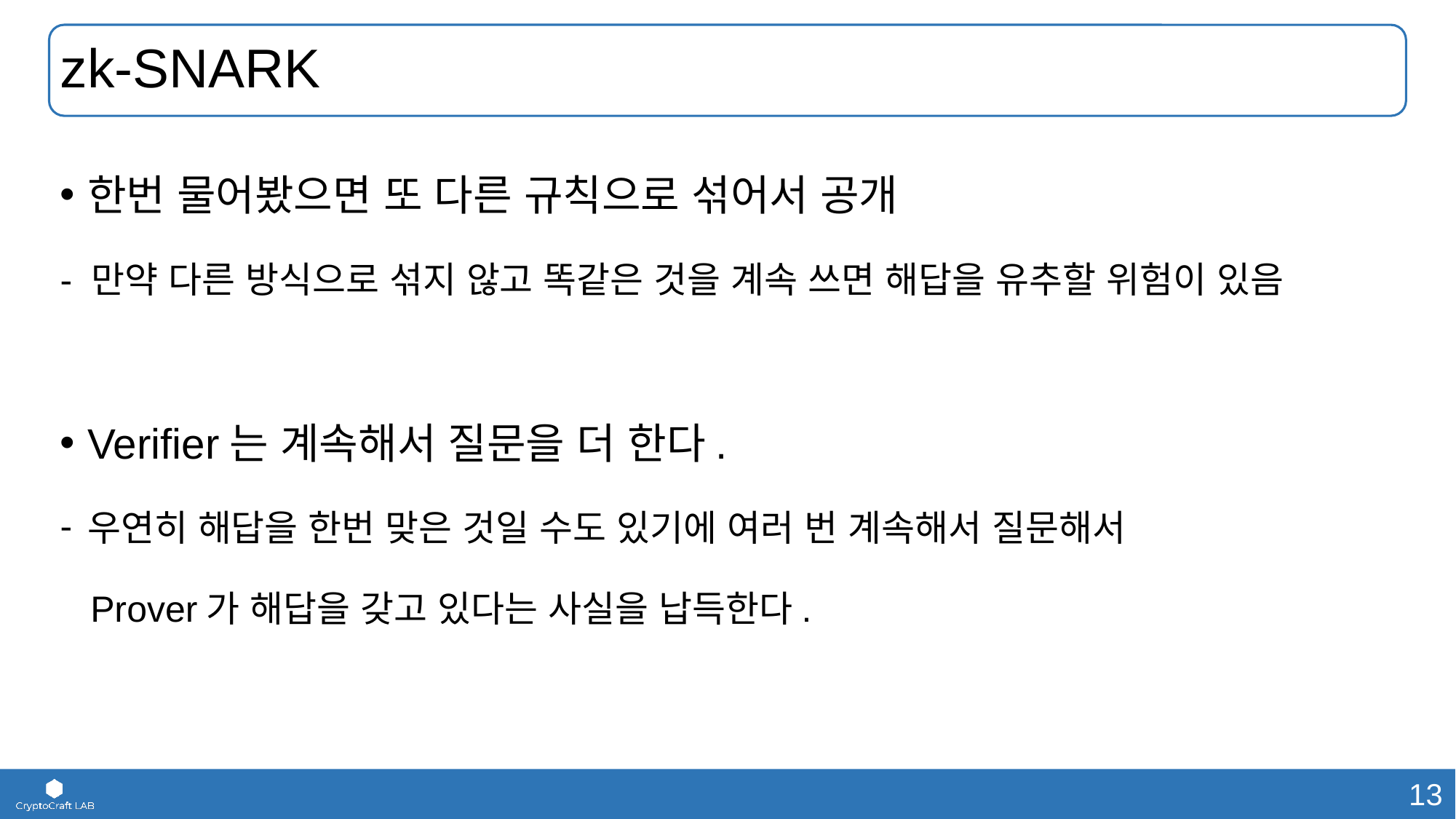

# zk-SNARK
한번 물어봤으면 또 다른 규칙으로 섞어서 공개
- 만약 다른 방식으로 섞지 않고 똑같은 것을 계속 쓰면 해답을 유추할 위험이 있음
Verifier는 계속해서 질문을 더 한다.
우연히 해답을 한번 맞은 것일 수도 있기에 여러 번 계속해서 질문해서
   Prover가 해답을 갖고 있다는 사실을 납득한다.